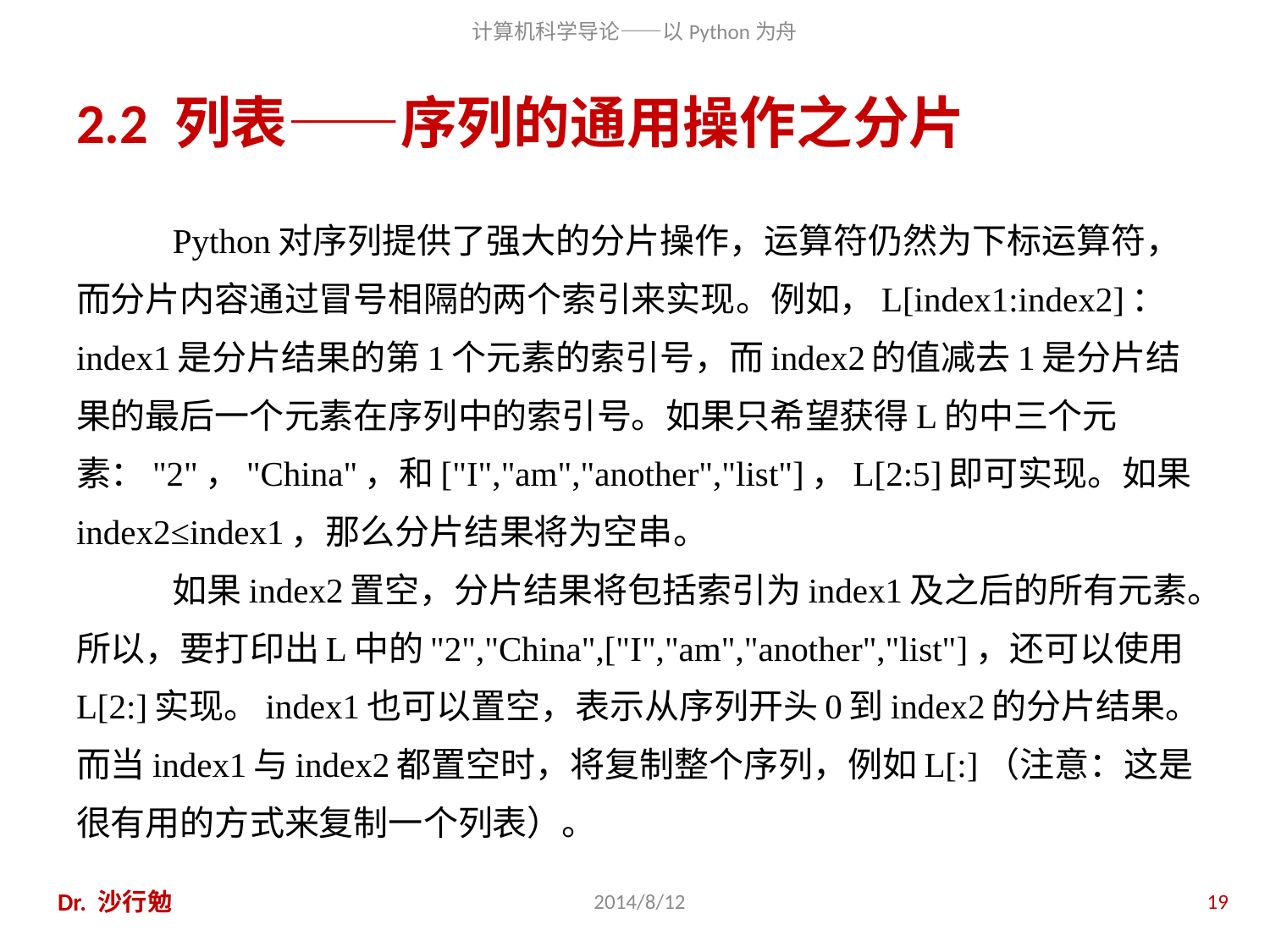

# 2.2 列表——序列的通用操作之分片
Python对序列提供了强大的分片操作，运算符仍然为下标运算符，而分片内容通过冒号相隔的两个索引来实现。例如，L[index1:index2]：index1是分片结果的第1个元素的索引号，而index2的值减去1是分片结果的最后一个元素在序列中的索引号。如果只希望获得L的中三个元素："2"，"China"，和["I","am","another","list"]，L[2:5]即可实现。如果index2≤index1，那么分片结果将为空串。
如果index2置空，分片结果将包括索引为index1及之后的所有元素。所以，要打印出L中的"2","China",["I","am","another","list"]，还可以使用L[2:]实现。index1也可以置空，表示从序列开头0到index2的分片结果。而当index1与index2都置空时，将复制整个序列，例如L[:]（注意：这是很有用的方式来复制一个列表）。
Dr. 沙行勉
2014/8/12
19